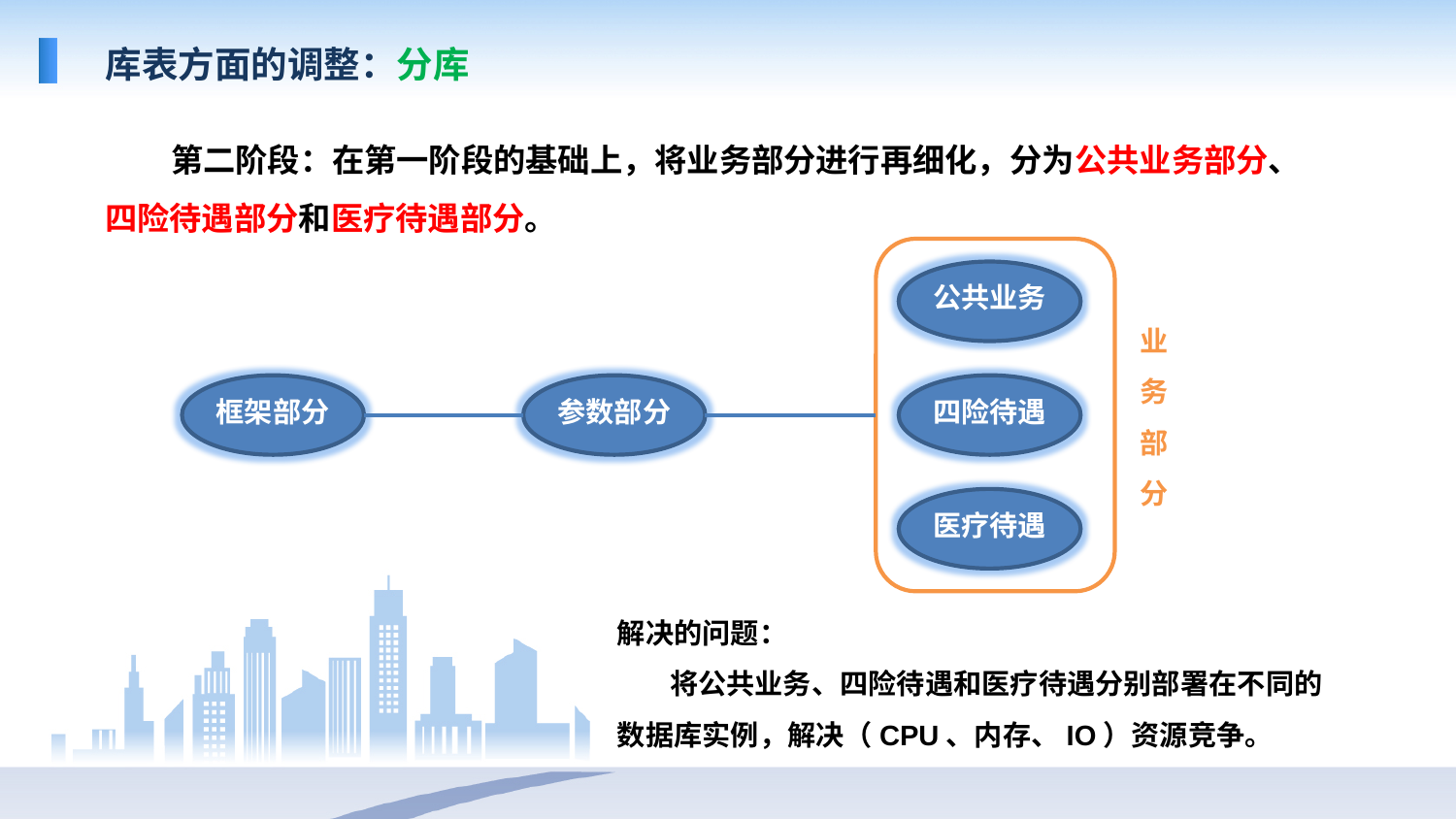

库表方面的调整：分库
第二阶段：在第一阶段的基础上，将业务部分进行再细化，分为公共业务部分、四险待遇部分和医疗待遇部分。

公共业务
业
务
部
分

框架部分
参数部分
四险待遇

医疗待遇
解决的问题：
       将公共业务、四险待遇和医疗待遇分别部署在不同的数据库实例，解决（CPU、内存、IO）资源竞争。